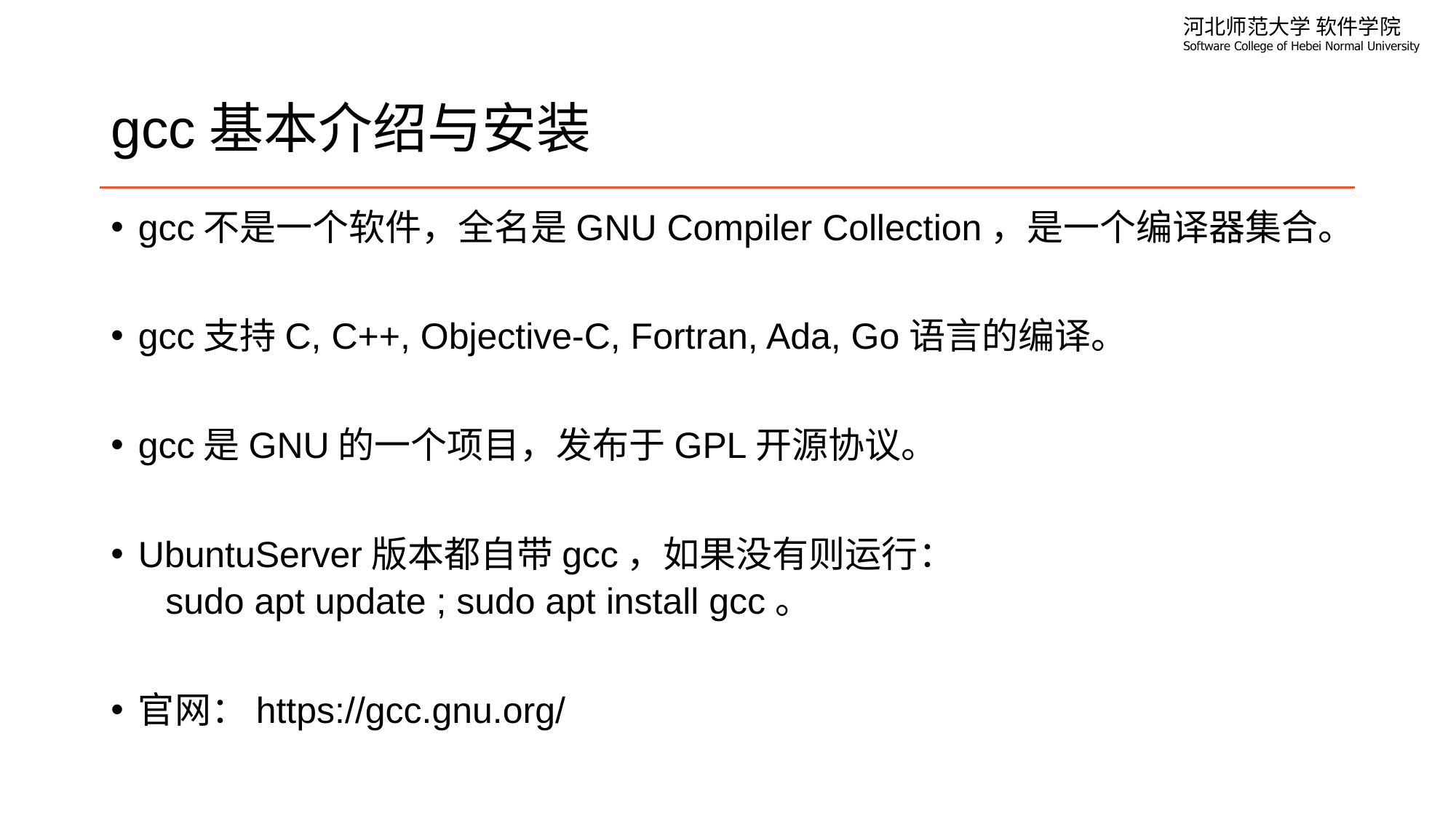

# gcc基本介绍与安装
gcc不是一个软件，全名是GNU Compiler Collection，是一个编译器集合。

gcc支持C, C++, Objective-C, Fortran, Ada, Go语言的编译。

gcc是GNU的一个项目，发布于GPL开源协议。

UbuntuServer版本都自带gcc，如果没有则运行：
sudo apt update ; sudo apt install gcc。

官网：https://gcc.gnu.org/